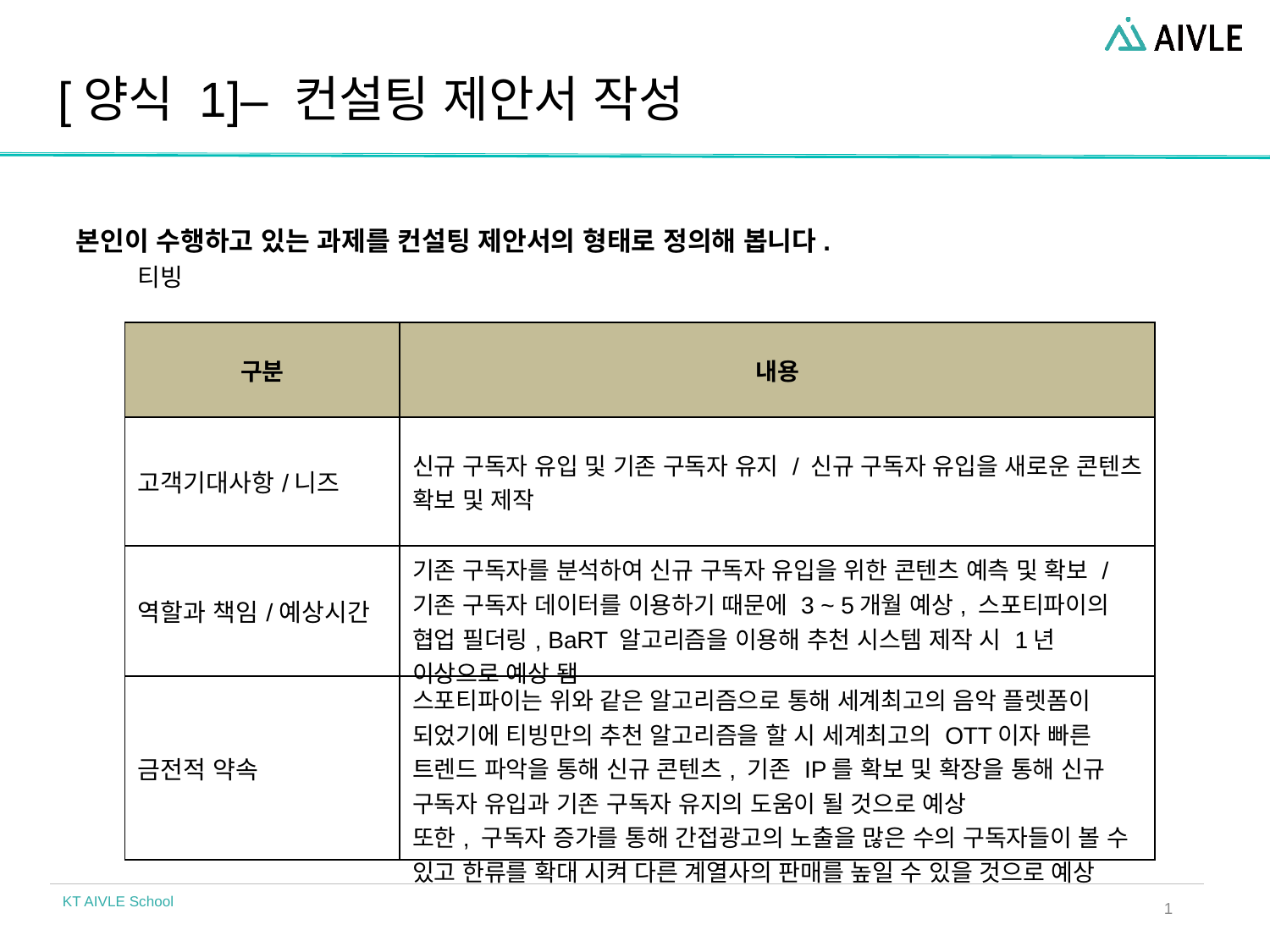

# [양식 1]– 컨설팅 제안서 작성
본인이 수행하고 있는 과제를 컨설팅 제안서의 형태로 정의해 봅니다.
티빙
| 구분 | 내용 |
| --- | --- |
| 고객기대사항/니즈 | 신규 구독자 유입 및 기존 구독자 유지 / 신규 구독자 유입을 새로운 콘텐츠 확보 및 제작 |
| 역할과 책임/예상시간 | 기존 구독자를 분석하여 신규 구독자 유입을 위한 콘텐츠 예측 및 확보 / 기존 구독자 데이터를 이용하기 때문에 3 ~ 5개월 예상, 스포티파이의 협업 필더링, BaRT 알고리즘을 이용해 추천 시스템 제작 시 1년 이상으로 예상 됌 |
| 금전적 약속 | 스포티파이는 위와 같은 알고리즘으로 통해 세계최고의 음악 플렛폼이 되었기에 티빙만의 추천 알고리즘을 할 시 세계최고의 OTT이자 빠른 트렌드 파악을 통해 신규 콘텐츠, 기존 IP를 확보 및 확장을 통해 신규 구독자 유입과 기존 구독자 유지의 도움이 될 것으로 예상 또한, 구독자 증가를 통해 간접광고의 노출을 많은 수의 구독자들이 볼 수 있고 한류를 확대 시켜 다른 계열사의 판매를 높일 수 있을 것으로 예상 |